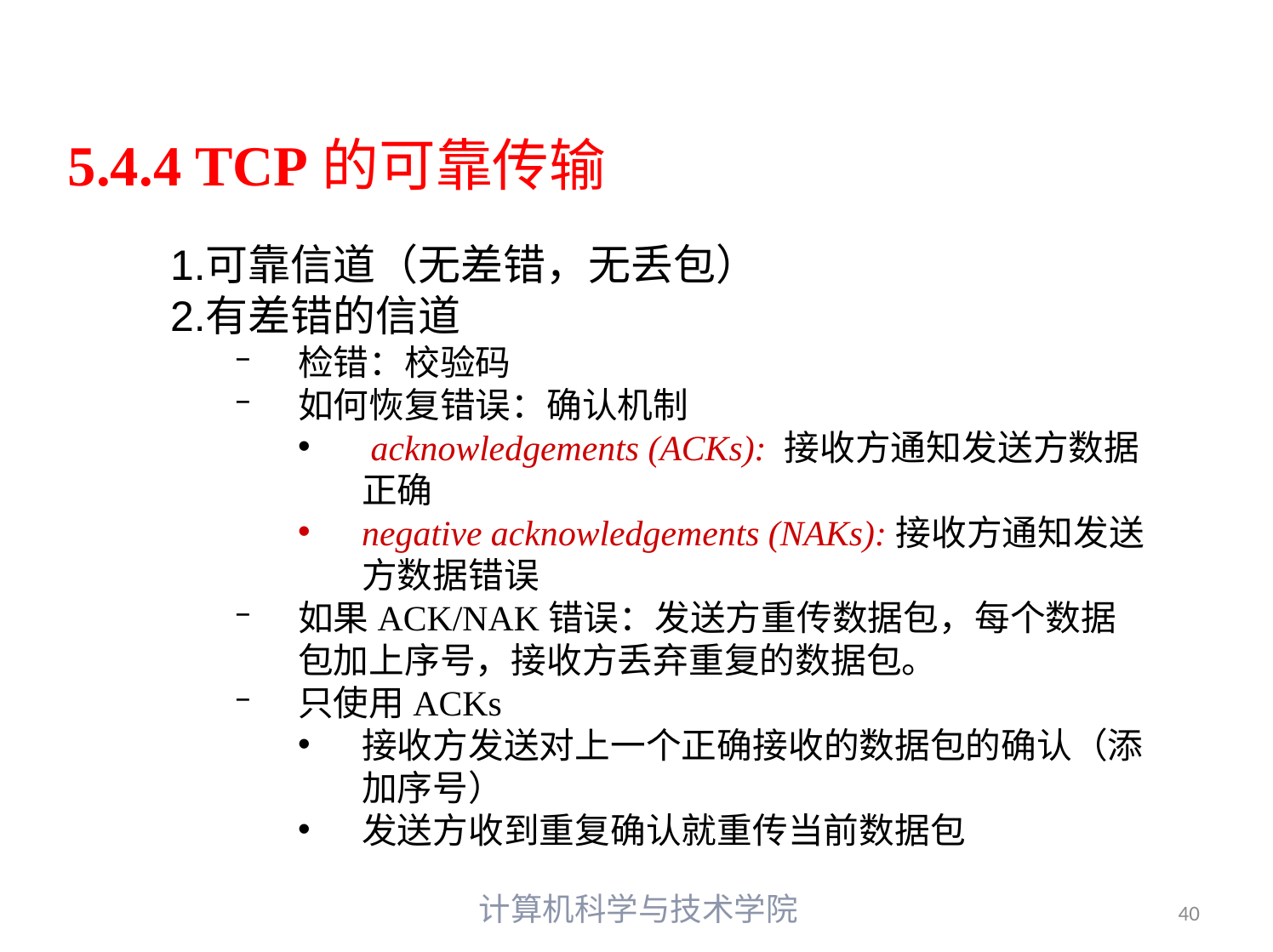

5.4.4 TCP的可靠传输
可靠信道（无差错，无丢包）
有差错的信道
检错：校验码
如何恢复错误：确认机制
 acknowledgements (ACKs): 接收方通知发送方数据正确
negative acknowledgements (NAKs):接收方通知发送方数据错误
如果ACK/NAK错误：发送方重传数据包，每个数据包加上序号，接收方丢弃重复的数据包。
只使用ACKs
接收方发送对上一个正确接收的数据包的确认（添加序号）
发送方收到重复确认就重传当前数据包

计算机科学与技术学院
40